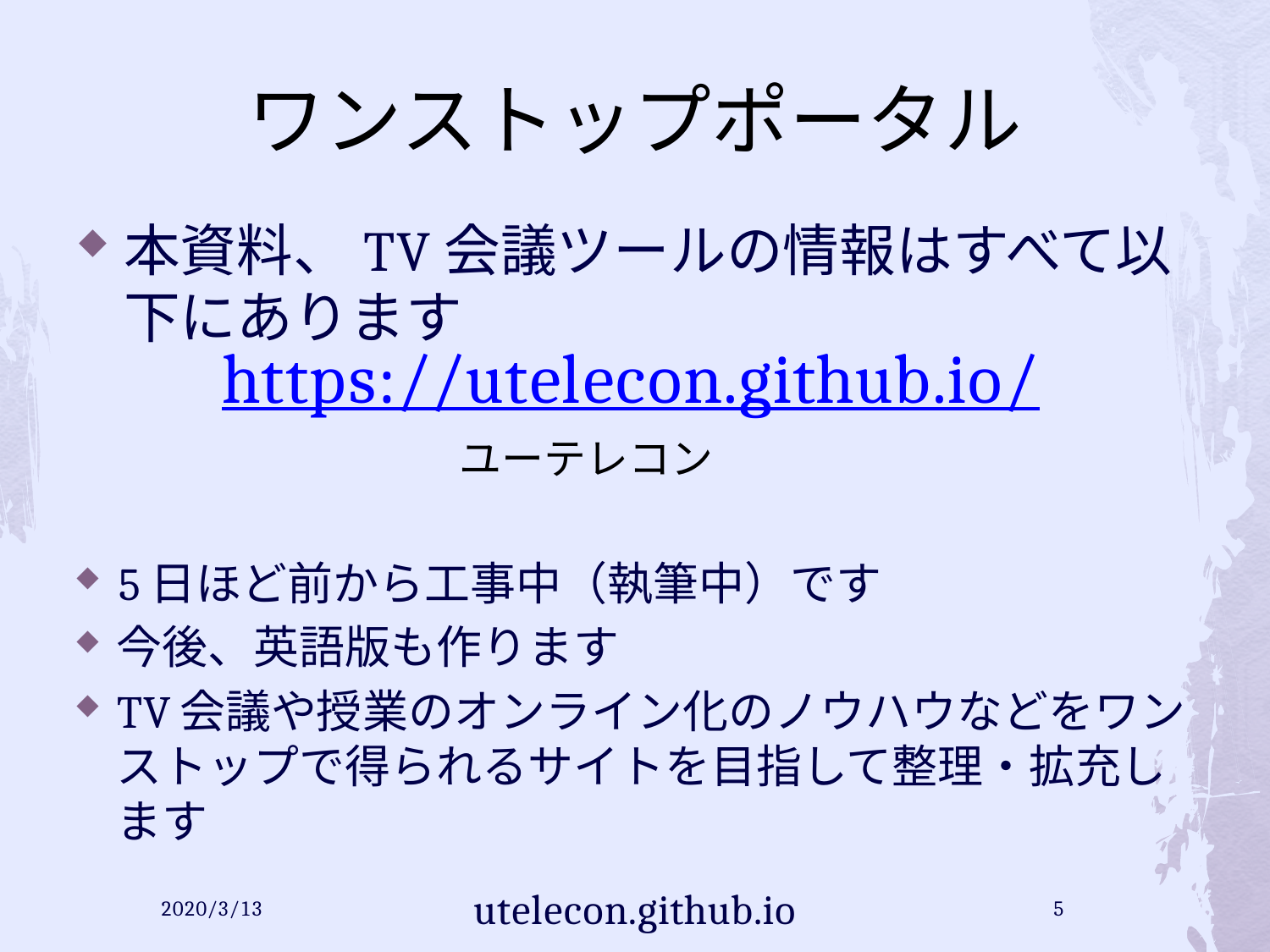

# ワンストップポータル
本資料、TV会議ツールの情報はすべて以下にあります
https://utelecon.github.io/
ユーテレコン
5日ほど前から工事中（執筆中）です
今後、英語版も作ります
TV会議や授業のオンライン化のノウハウなどをワンストップで得られるサイトを目指して整理・拡充します
2020/3/13
utelecon.github.io
5